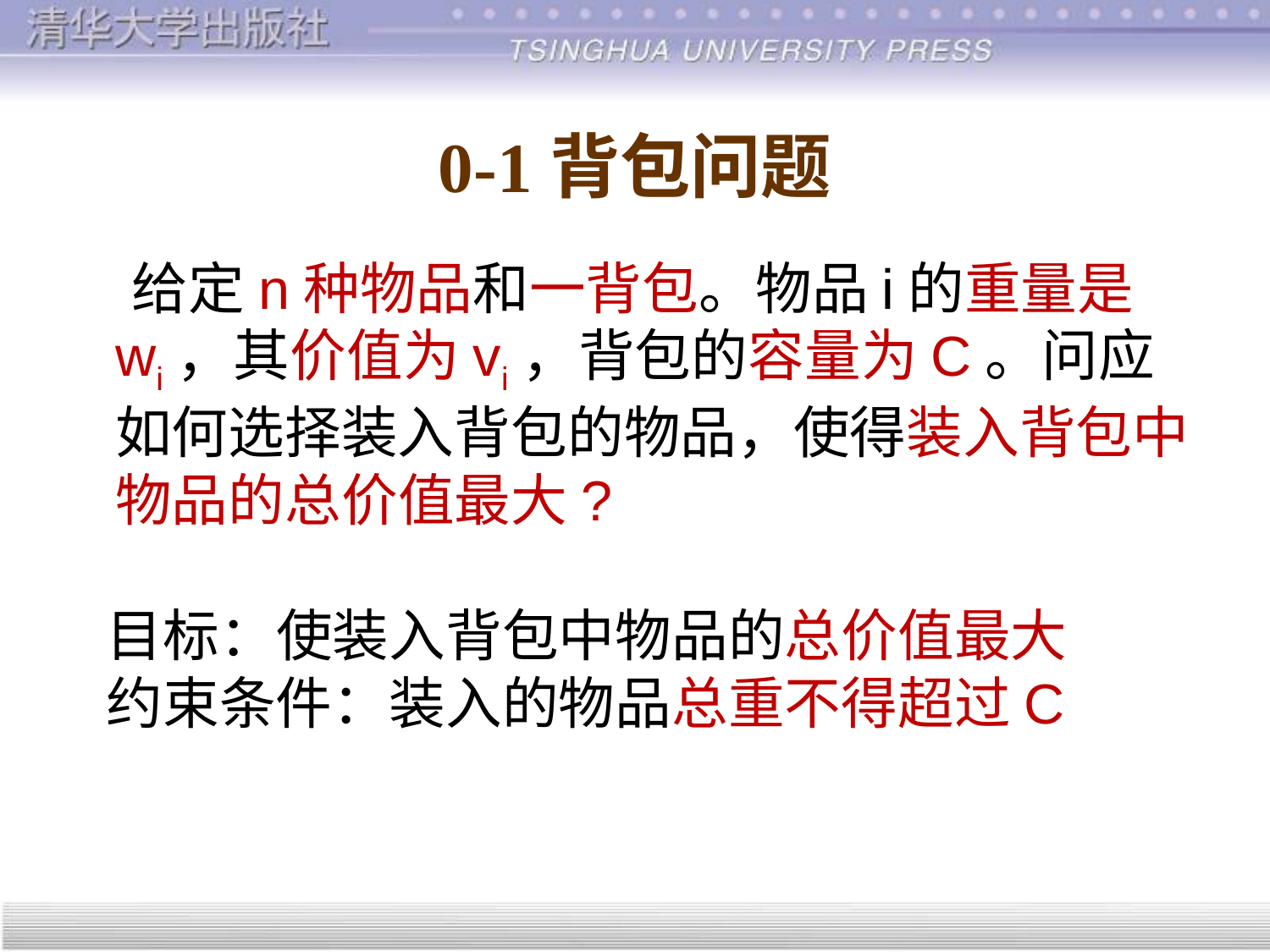

# 0-1背包问题
    给定n种物品和一背包。物品i的重量是wi，其价值为vi，背包的容量为C。问应如何选择装入背包的物品，使得装入背包中物品的总价值最大?

  目标：使装入背包中物品的总价值最大
  约束条件：装入的物品总重不得超过C
56